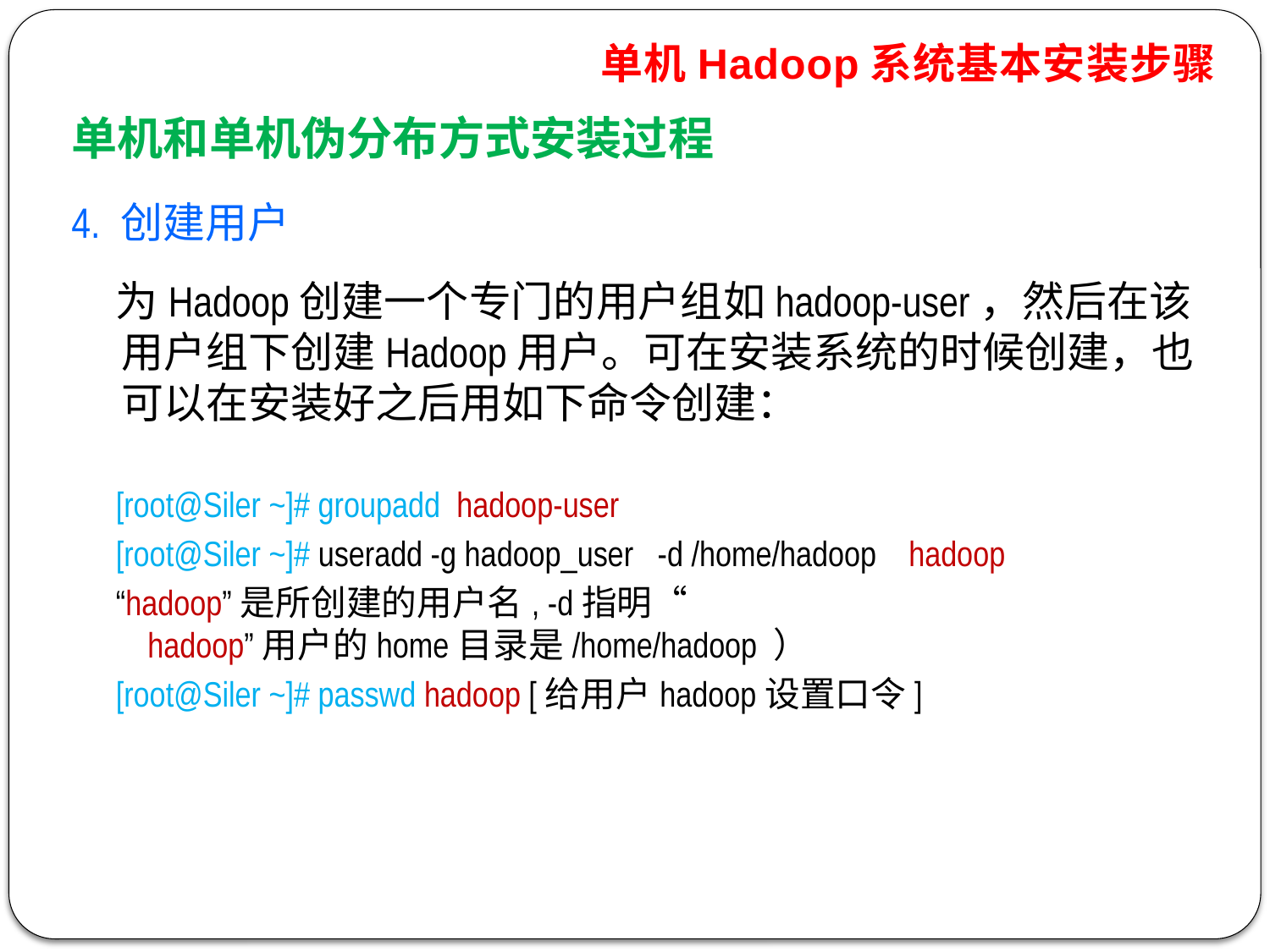

单机Hadoop系统基本安装步骤
单机和单机伪分布方式安装过程
4. 创建用户
为Hadoop创建一个专门的用户组如hadoop-user，然后在该用户组下创建Hadoop用户。可在安装系统的时候创建，也可以在安装好之后用如下命令创建：

[root@Siler ~]# groupadd  hadoop-user
[root@Siler ~]# useradd -g hadoop_user   -d /home/hadoop    hadoop
“hadoop”是所创建的用户名, -d指明“ hadoop”用户的home目录是/home/hadoop ）
[root@Siler ~]# passwd hadoop [给用户hadoop设置口令]